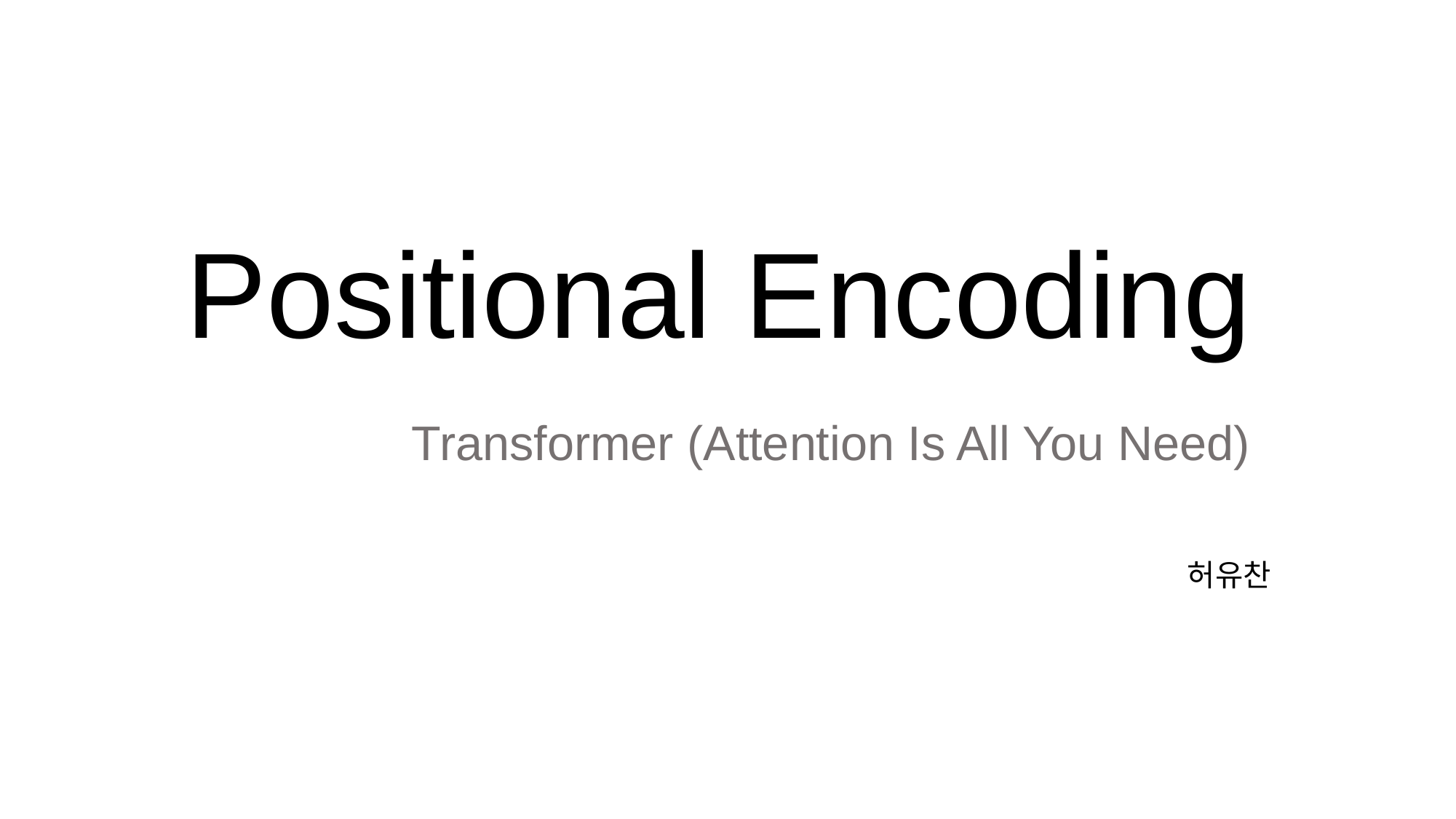

# Positional Encoding
Transformer (Attention Is All You Need)
허유찬